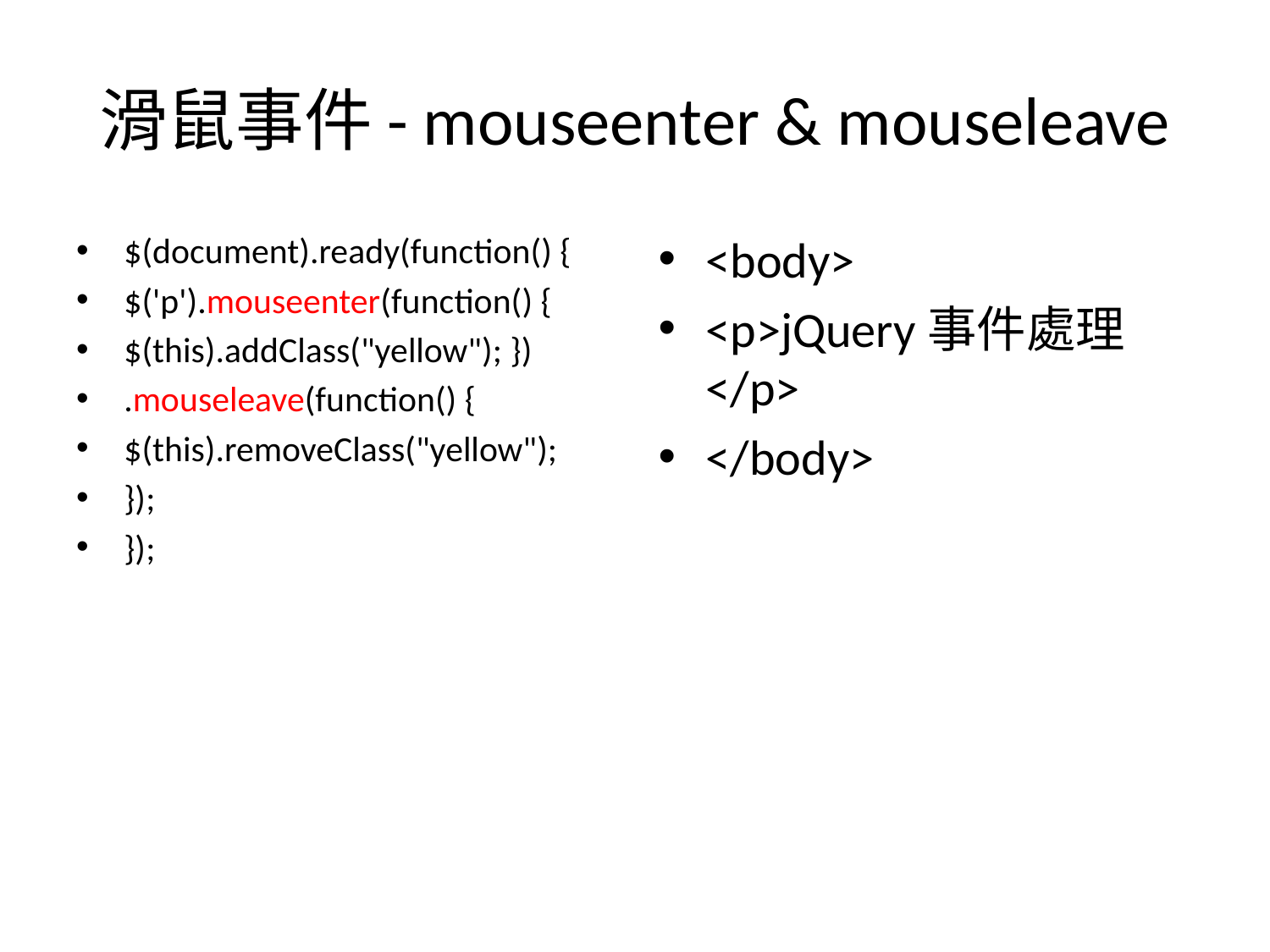

# 滑鼠事件- mouseenter & mouseleave
$(document).ready(function() {
$('p').mouseenter(function() {
$(this).addClass("yellow"); })
.mouseleave(function() {
$(this).removeClass("yellow");
});
});
<body>
<p>jQuery事件處理</p>
</body>